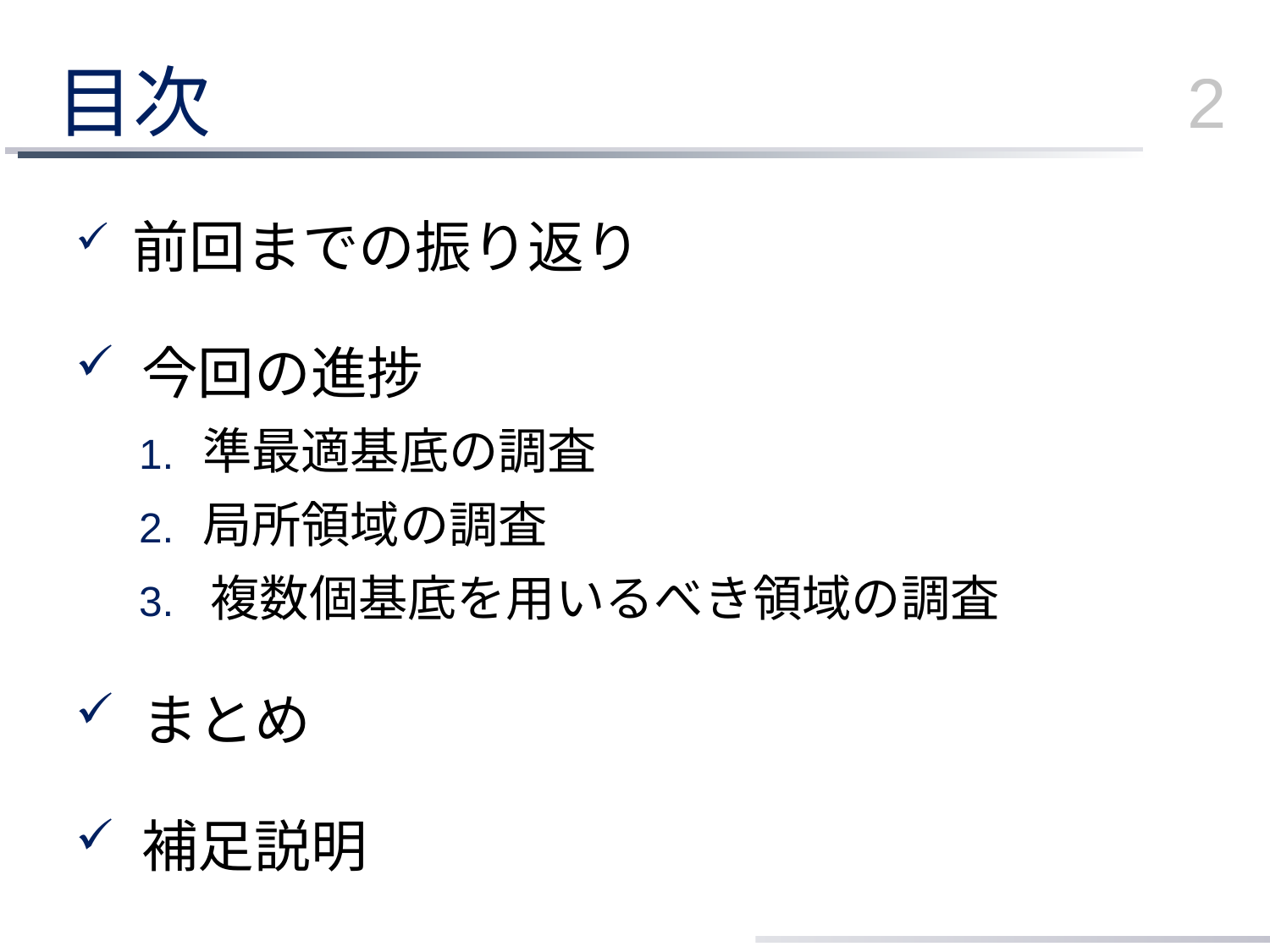

2
# 目次
 前回までの振り返り
 今回の進捗
準最適基底の調査
局所領域の調査
複数個基底を用いるべき領域の調査
 まとめ
 補足説明